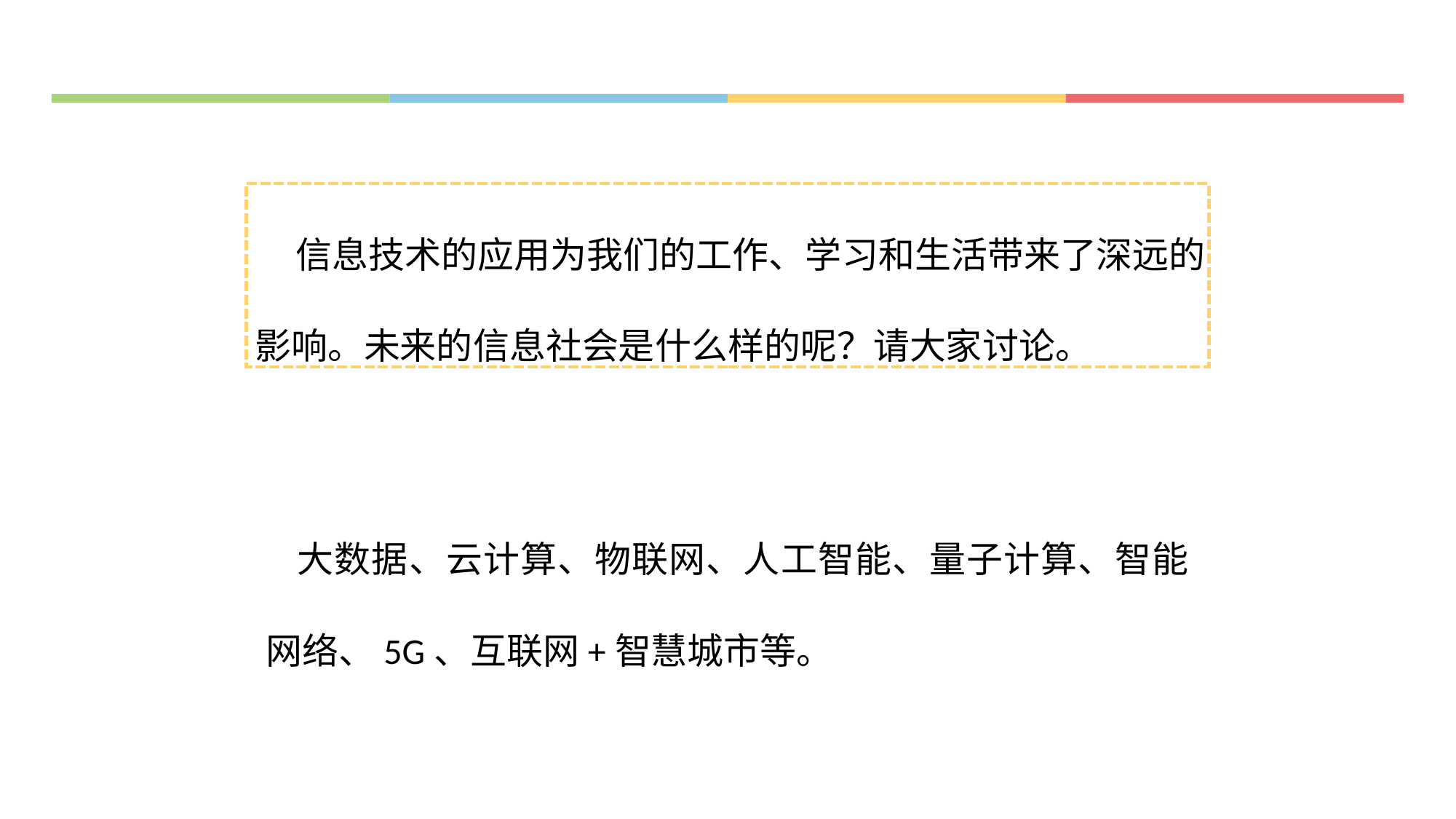

信息技术的应用为我们的工作、学习和生活带来了深远的影响。未来的信息社会是什么样的呢？请大家讨论。
大数据、云计算、物联网、人工智能、量子计算、智能网络、5G、互联网+智慧城市等。